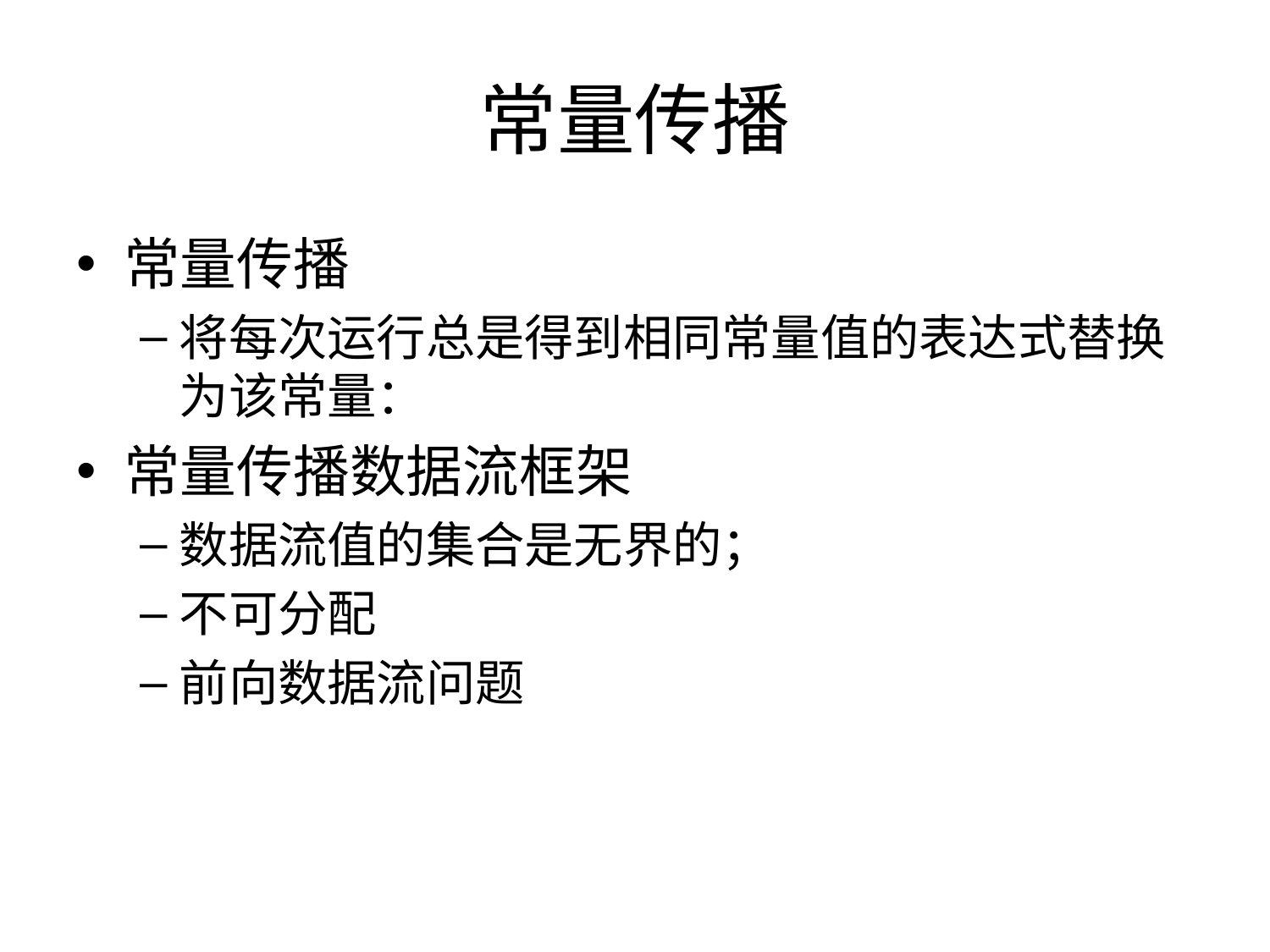

# 常量传播
常量传播
将每次运行总是得到相同常量值的表达式替换为该常量：
常量传播数据流框架
数据流值的集合是无界的；
不可分配
前向数据流问题